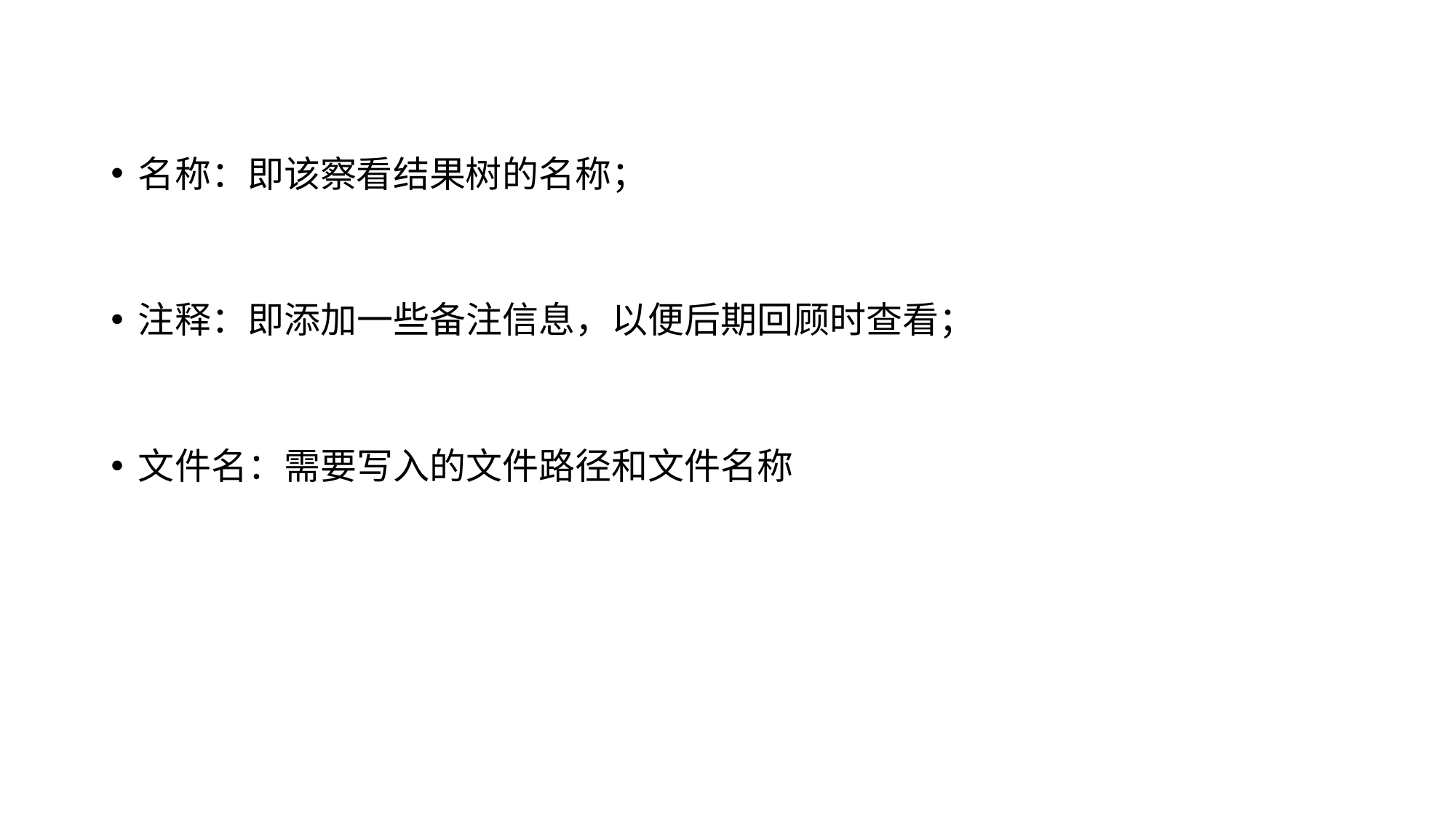

名称：即该察看结果树的名称；
注释：即添加一些备注信息，以便后期回顾时查看；
文件名：需要写入的文件路径和文件名称